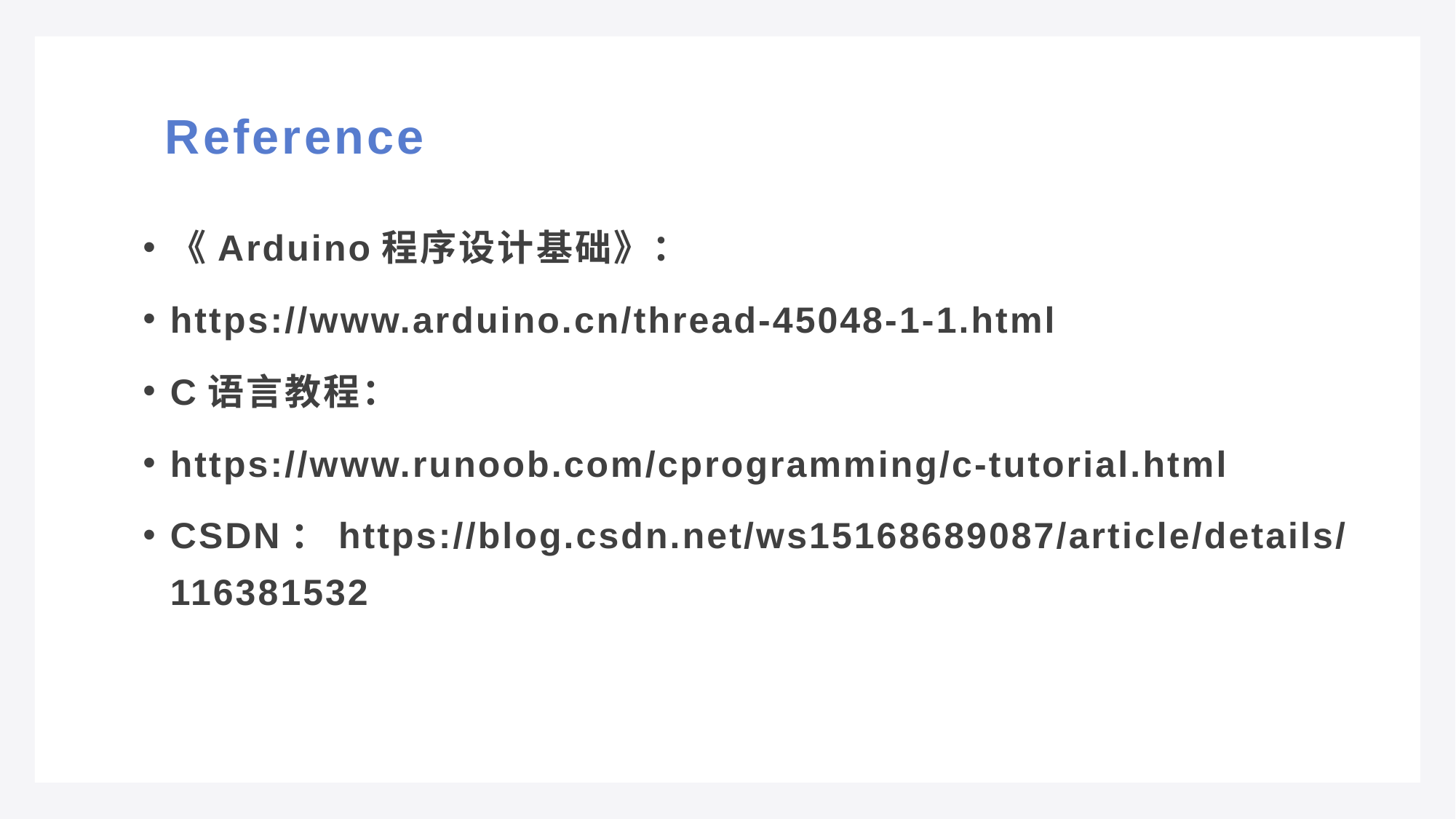

# Reference
《Arduino程序设计基础》：
https://www.arduino.cn/thread-45048-1-1.html
C语言教程：
https://www.runoob.com/cprogramming/c-tutorial.html
CSDN：https://blog.csdn.net/ws15168689087/article/details/116381532